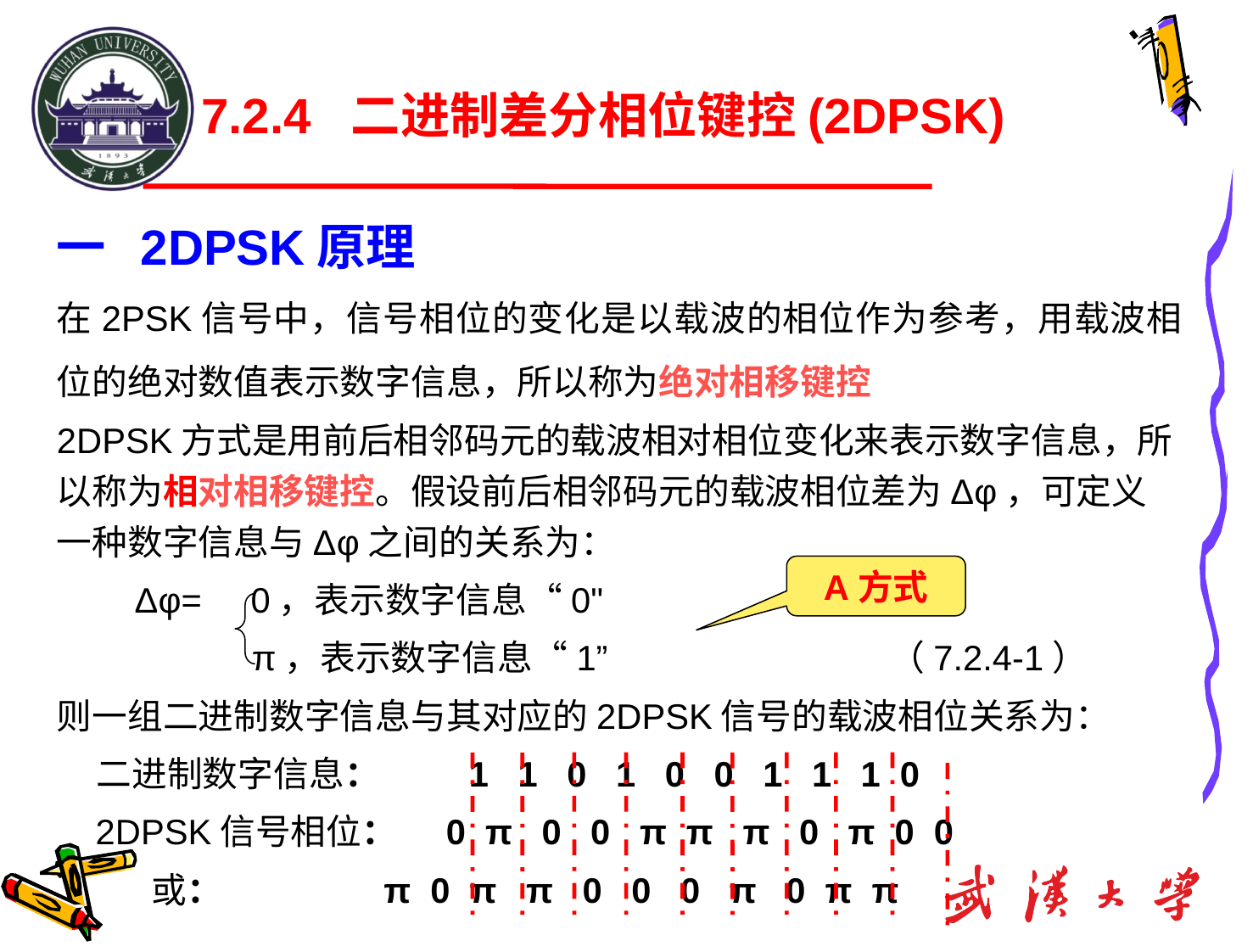

7.2.4  二进制差分相位键控(2DPSK)
一  2DPSK原理
在2PSK信号中，信号相位的变化是以载波的相位作为参考，用载波相位的绝对数值表示数字信息，所以称为绝对相移键控
2DPSK方式是用前后相邻码元的载波相对相位变化来表示数字信息，所以称为相对相移键控。假设前后相邻码元的载波相位差为Δφ，可定义一种数字信息与Δφ之间的关系为：
        Δφ=     0，表示数字信息“0"
                    π，表示数字信息“1”                            （7.2.4-1）
则一组二进制数字信息与其对应的2DPSK信号的载波相位关系为：
    二进制数字信息：          1   1   0   1   0   0   1   1   1  0
    2DPSK信号相位：     0  π   0   0   π  π   π   0   π  0  0
           或：                   π  0  π   π   0   0   0   π   0  π  π
A方式